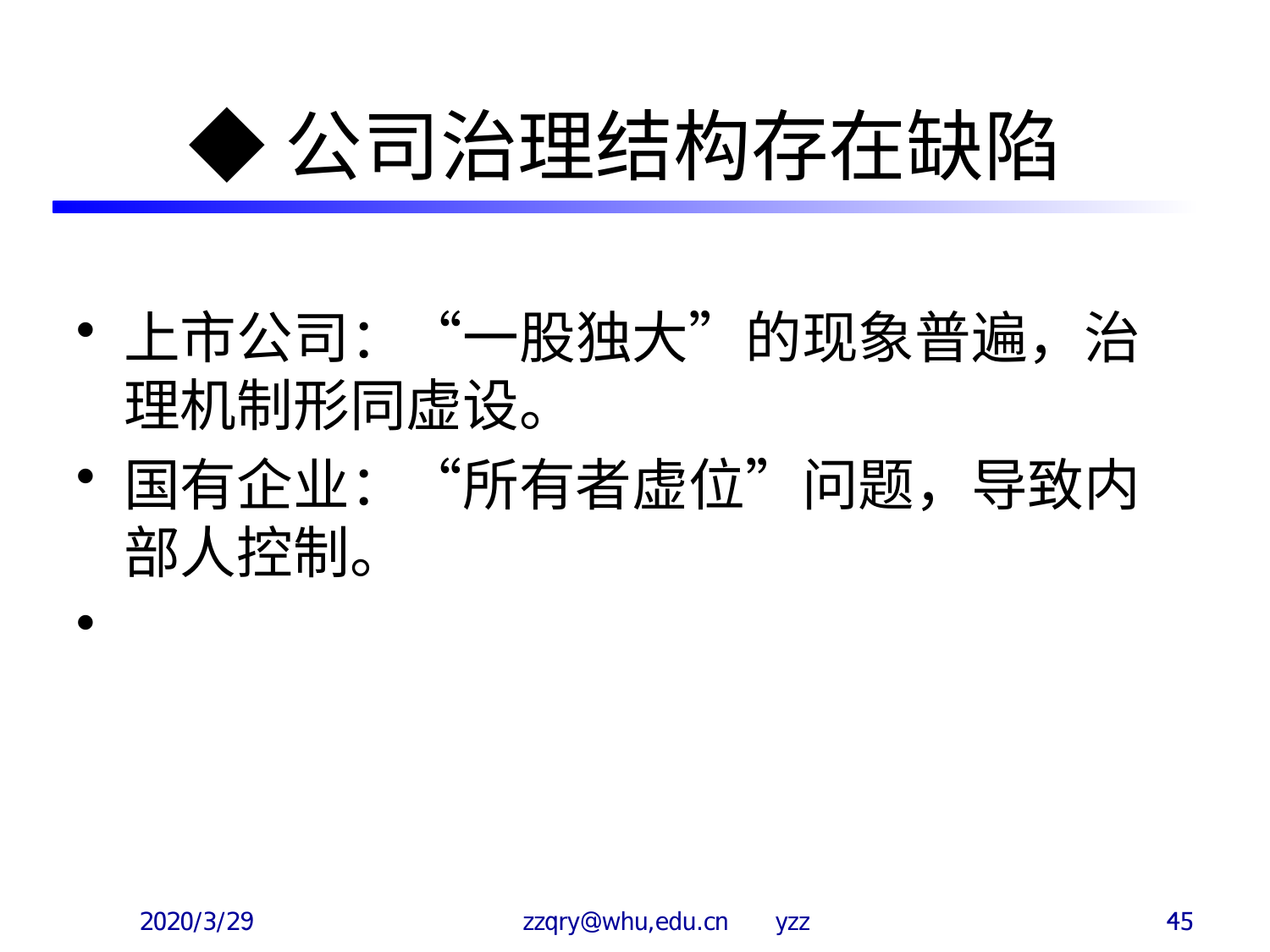

◆公司治理结构存在缺陷
上市公司：“一股独大”的现象普遍，治理机制形同虚设。
国有企业：“所有者虚位”问题，导致内部人控制。

2020/3/29
zzqry@whu,edu.cn      yzz
45